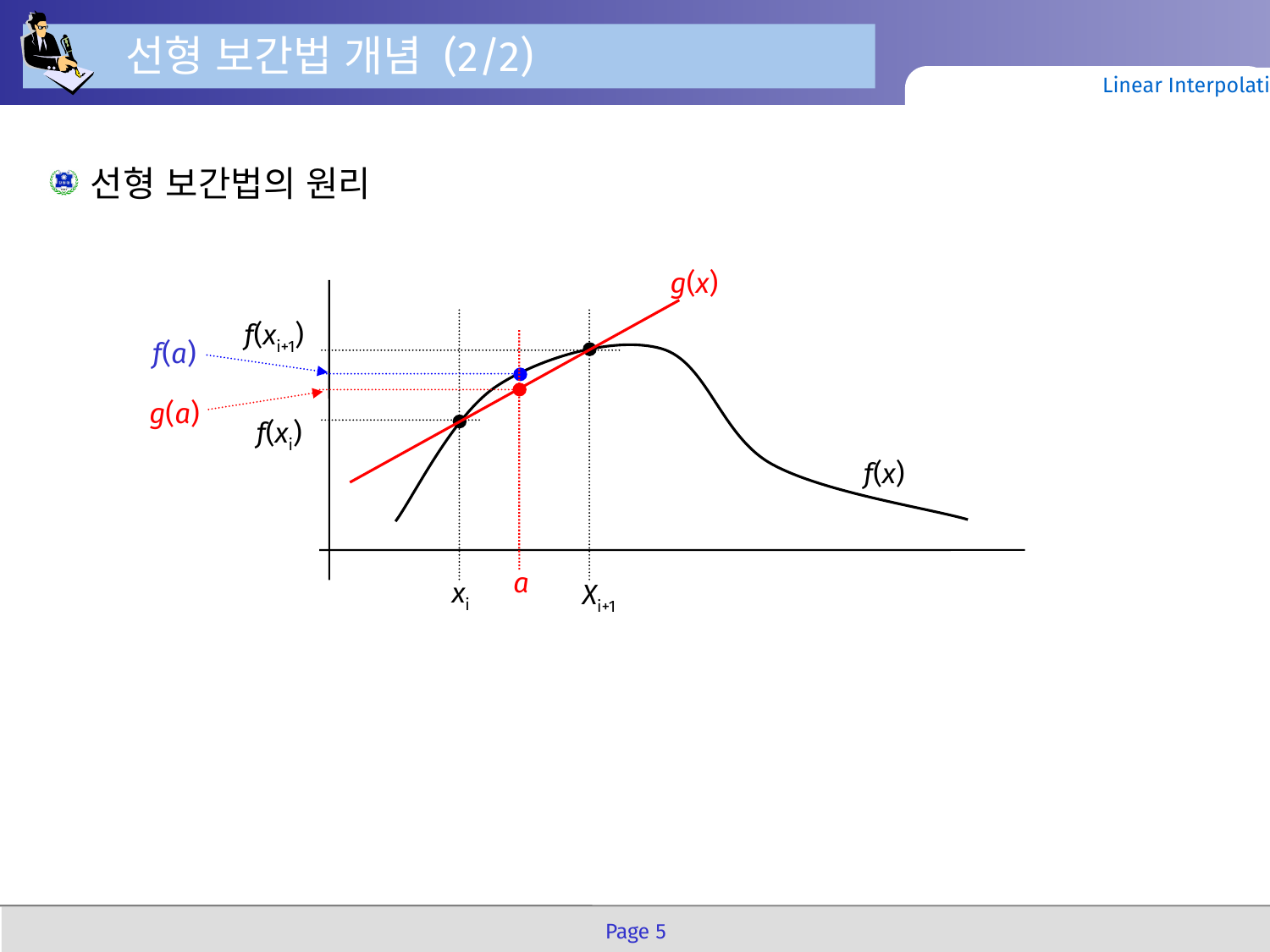

선형 보간법 개념 (2/2)
Linear Interpolation
선형 보간법의 원리
g(x)

f(xi+1)
f(a)

a

g(a)

f(xi)

f(x)

xi
Xi+1
Page 5